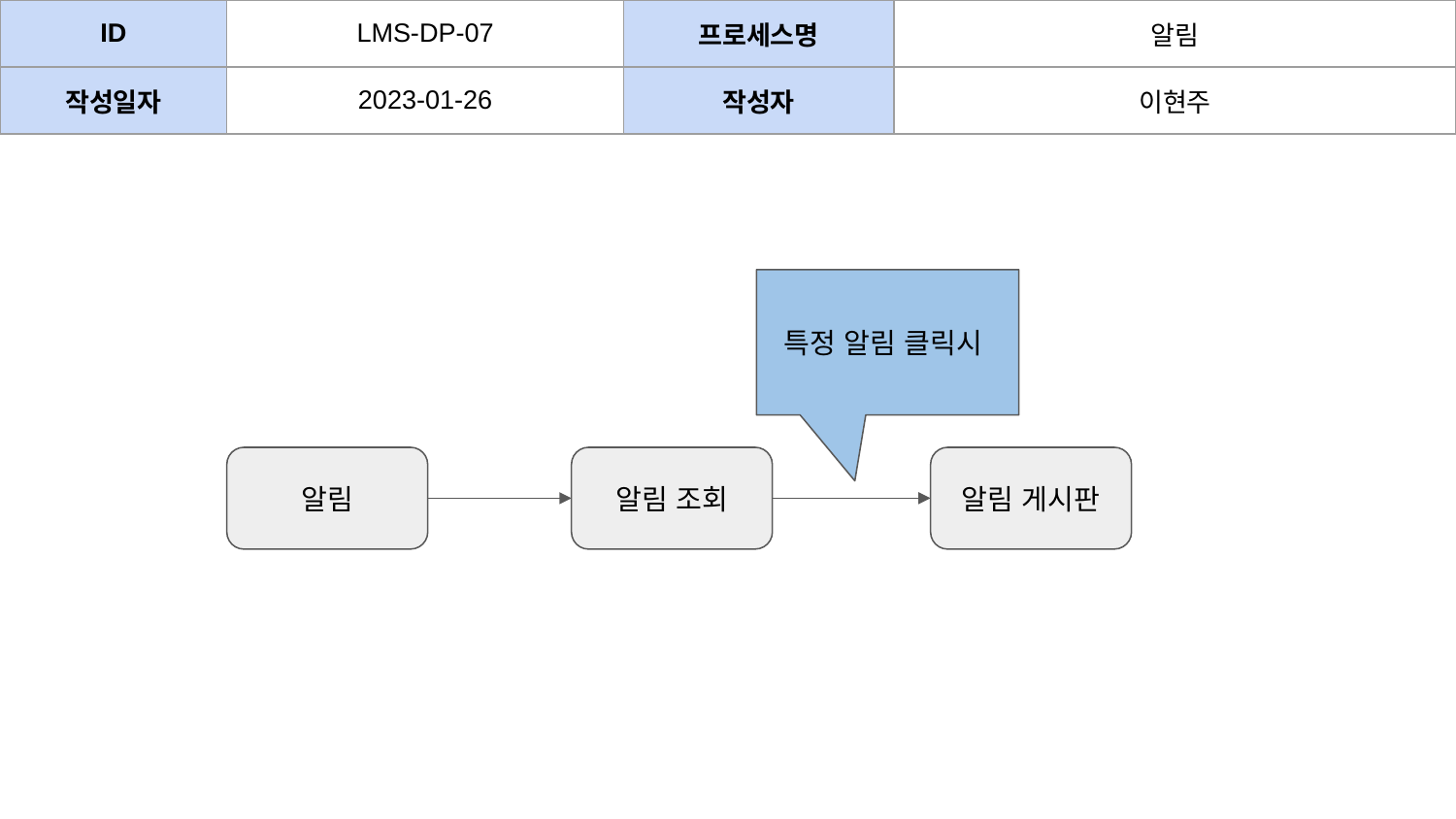

| ID | LMS-DP-07 | 프로세스명 | 알림 |  |  |
| --- | --- | --- | --- | --- | --- |
| 작성일자 | 2023-01-26 | 작성자 | 이현주 |  |  |
특정 알림 클릭시
알림
알림 조회
알림 게시판